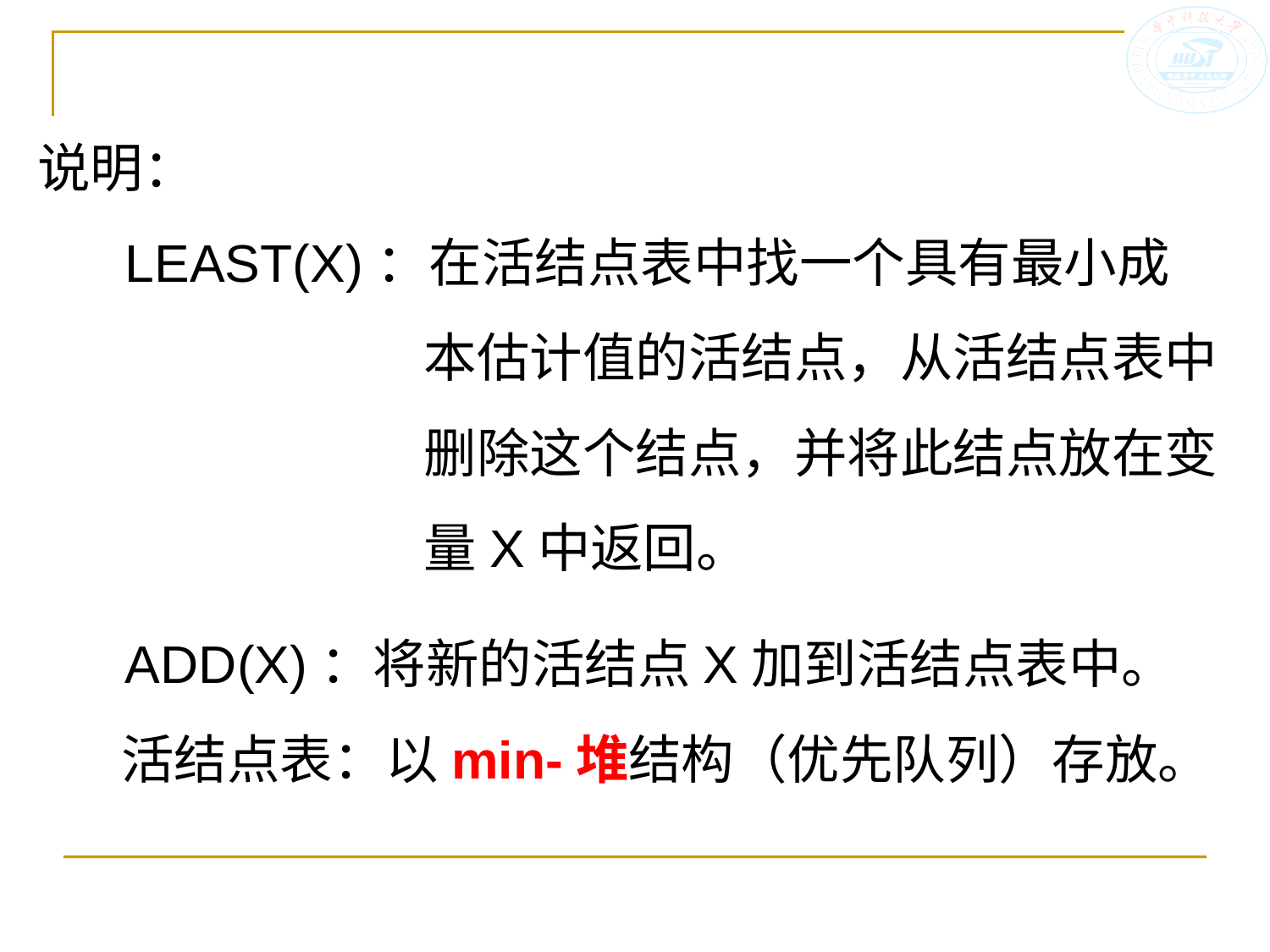

说明：
      LEAST(X)：在活结点表中找一个具有最小成本估计值的活结点，从活结点表中删除这个结点，并将此结点放在变量X中返回。
      ADD(X)：将新的活结点X加到活结点表中。
      活结点表：以min-堆结构（优先队列）存放。